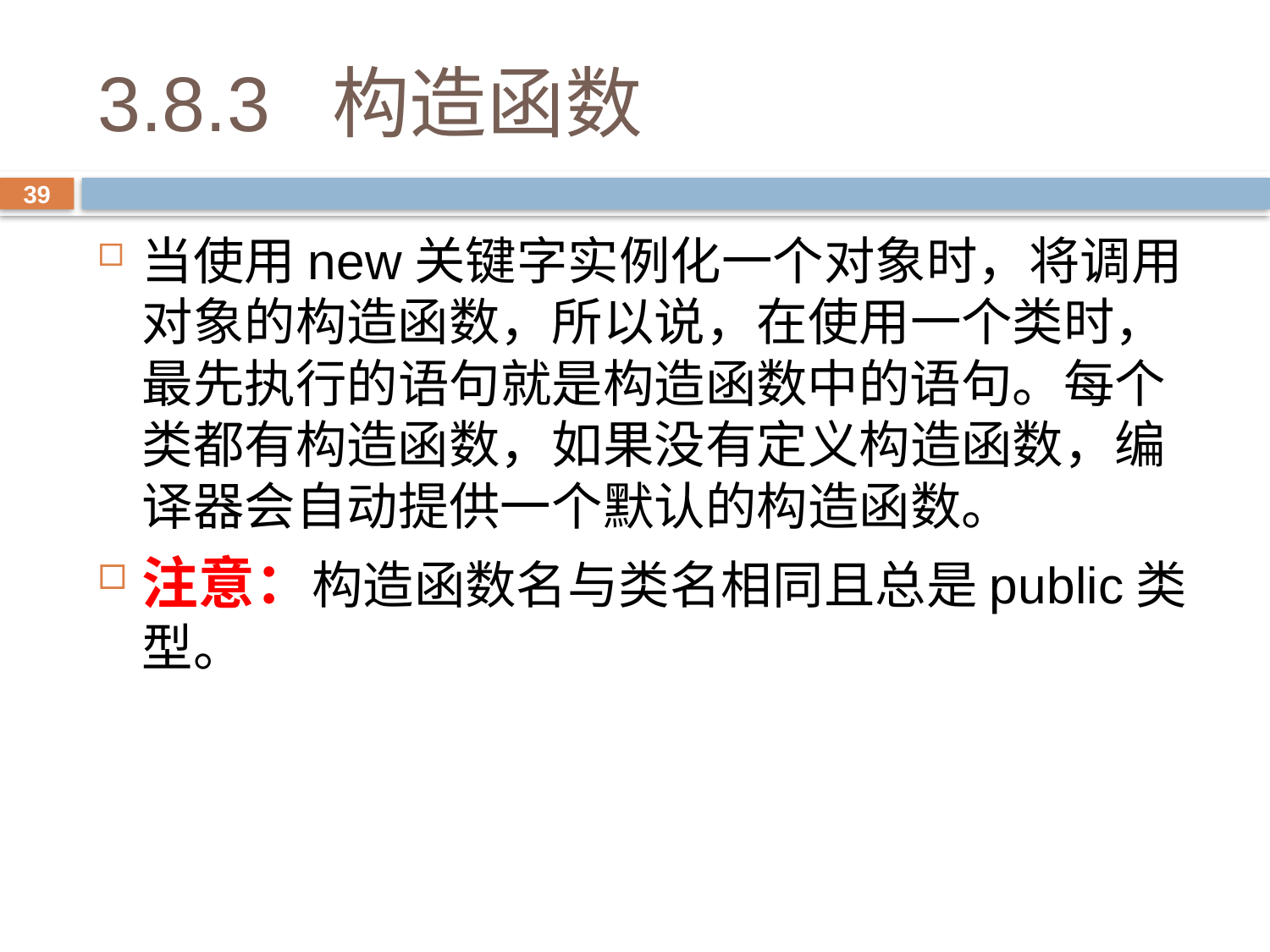

# 3.8.3  构造函数
39
当使用new关键字实例化一个对象时，将调用对象的构造函数，所以说，在使用一个类时，最先执行的语句就是构造函数中的语句。每个类都有构造函数，如果没有定义构造函数，编译器会自动提供一个默认的构造函数。
注意：构造函数名与类名相同且总是public类型。